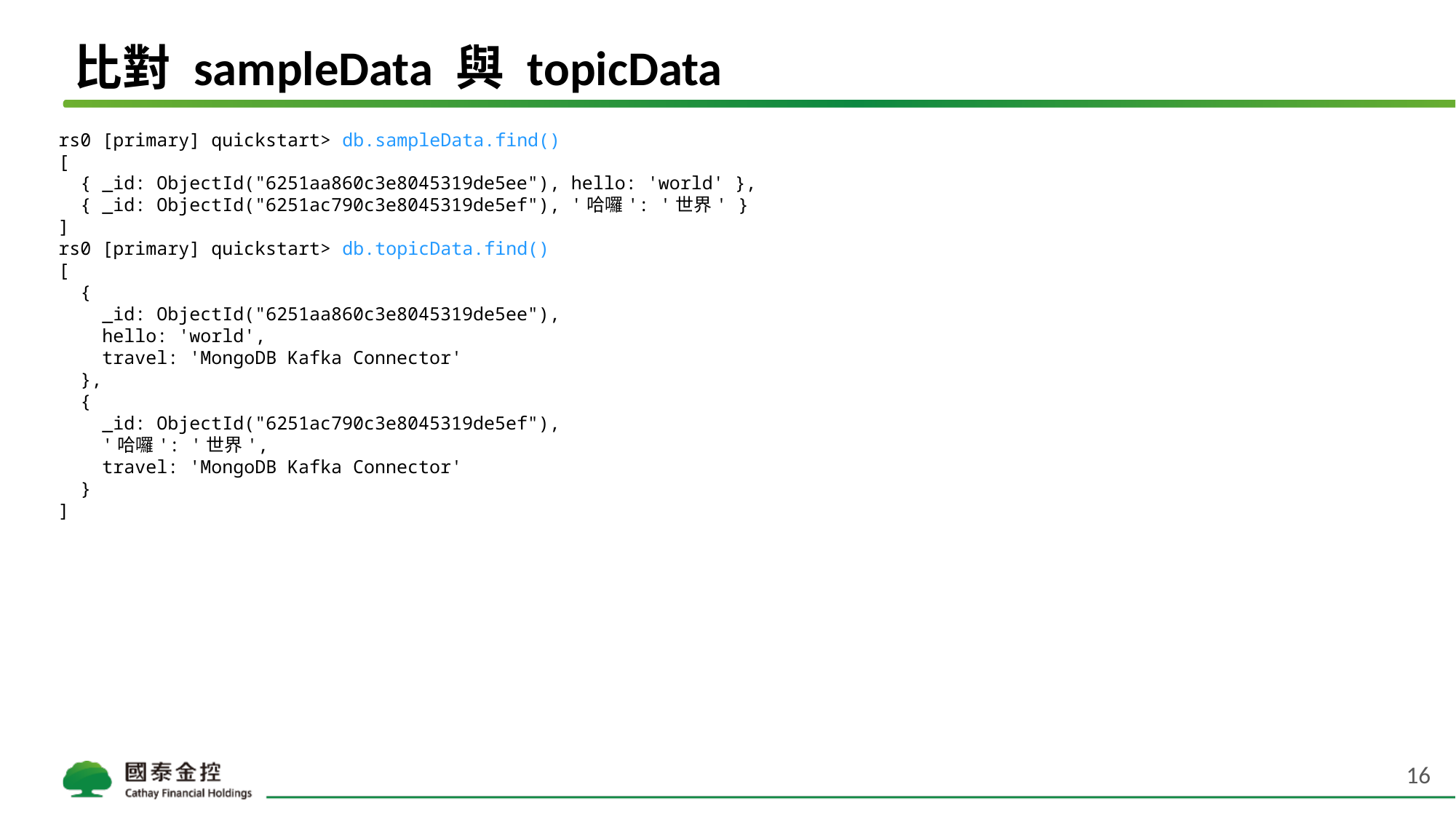

# 比對 sampleData 與 topicData
rs0 [primary] quickstart> db.sampleData.find()
[
  { _id: ObjectId("6251aa860c3e8045319de5ee"), hello: 'world' },
  { _id: ObjectId("6251ac790c3e8045319de5ef"), '哈囉': '世界' }
]
rs0 [primary] quickstart> db.topicData.find()
[
  {
    _id: ObjectId("6251aa860c3e8045319de5ee"),
    hello: 'world',
    travel: 'MongoDB Kafka Connector'
  },
  {
    _id: ObjectId("6251ac790c3e8045319de5ef"),
    '哈囉': '世界',
    travel: 'MongoDB Kafka Connector'
  }
]